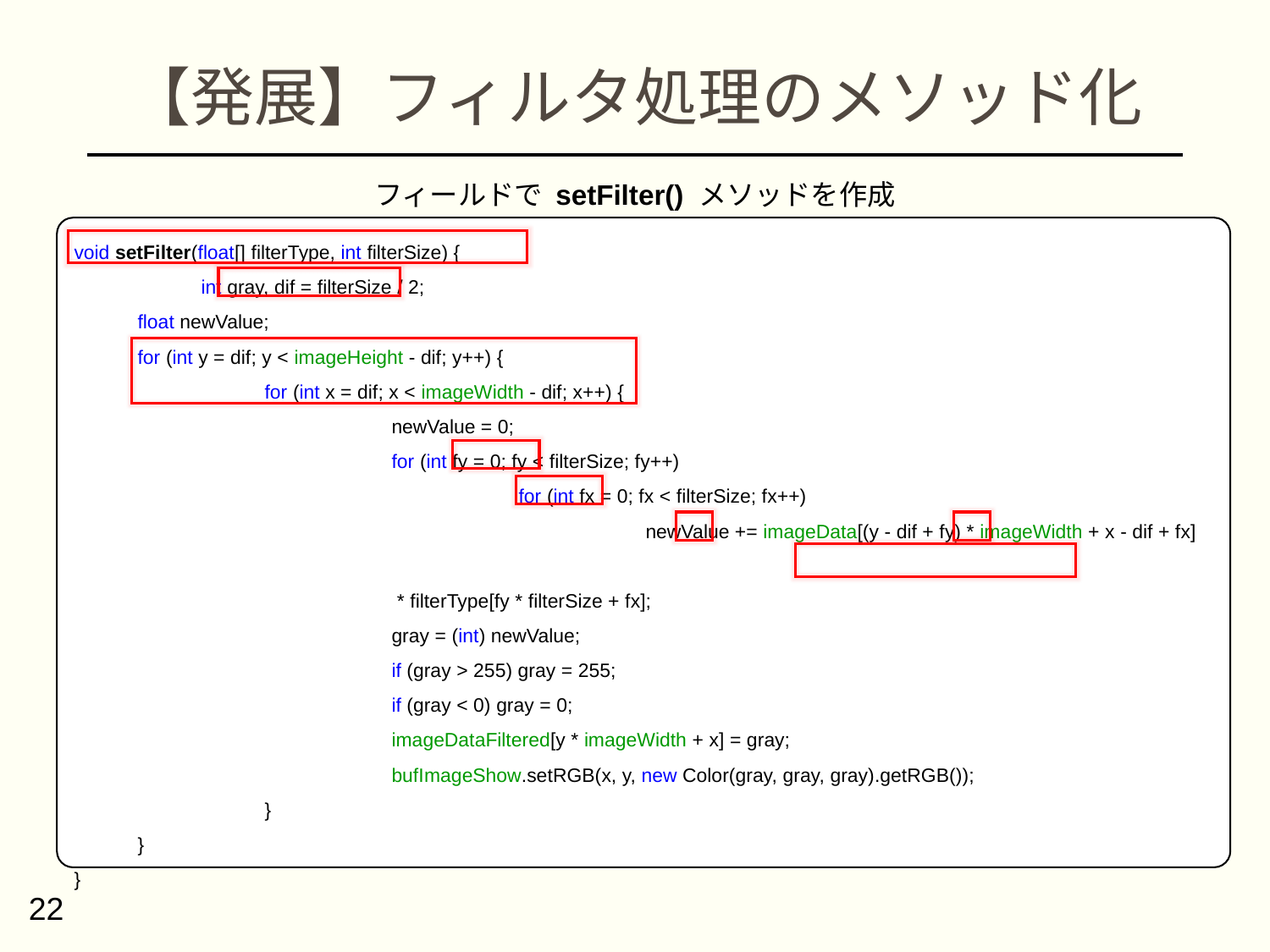

# 【発展】フィルタ処理のメソッド化
フィールドで setFilter() メソッドを作成
void setFilter(float[] filterType, int filterSize) {
	int gray, dif = filterSize / 2;
float newValue;
for (int y = dif; y < imageHeight - dif; y++) {
	for (int x = dif; x < imageWidth - dif; x++) {
		newValue = 0;
		for (int fy = 0; fy < filterSize; fy++)
			for (int fx = 0; fx < filterSize; fx++)
				newValue += imageData[(y - dif + fy) * imageWidth + x - dif + fx]
										 * filterType[fy * filterSize + fx];
		gray = (int) newValue;
		if (gray > 255) gray = 255;
		if (gray < 0) gray = 0;
		imageDataFiltered[y * imageWidth + x] = gray;
		bufImageShow.setRGB(x, y, new Color(gray, gray, gray).getRGB());
	}
}
}

22